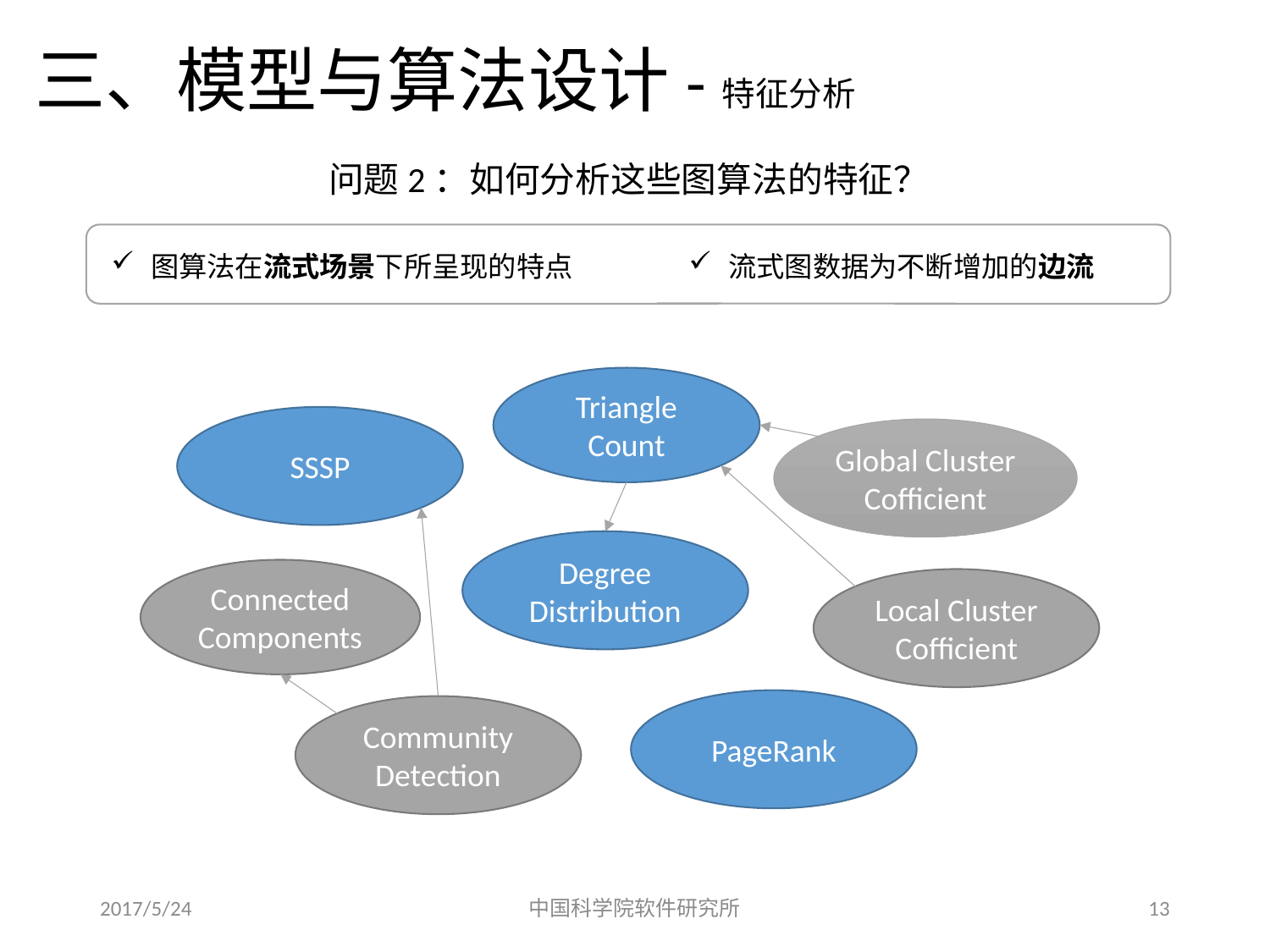

三、模型与算法设计-特征分析
问题2：如何分析这些图算法的特征？

图算法在流式场景下所呈现的特点
流式图数据为不断增加的边流
Triangle Count
SSSP
Global Cluster
Cofficient
Degree Distribution
Connected Components
Local Cluster
Cofficient
PageRank
Community
Detection
2017/5/24
中国科学院软件研究所
13